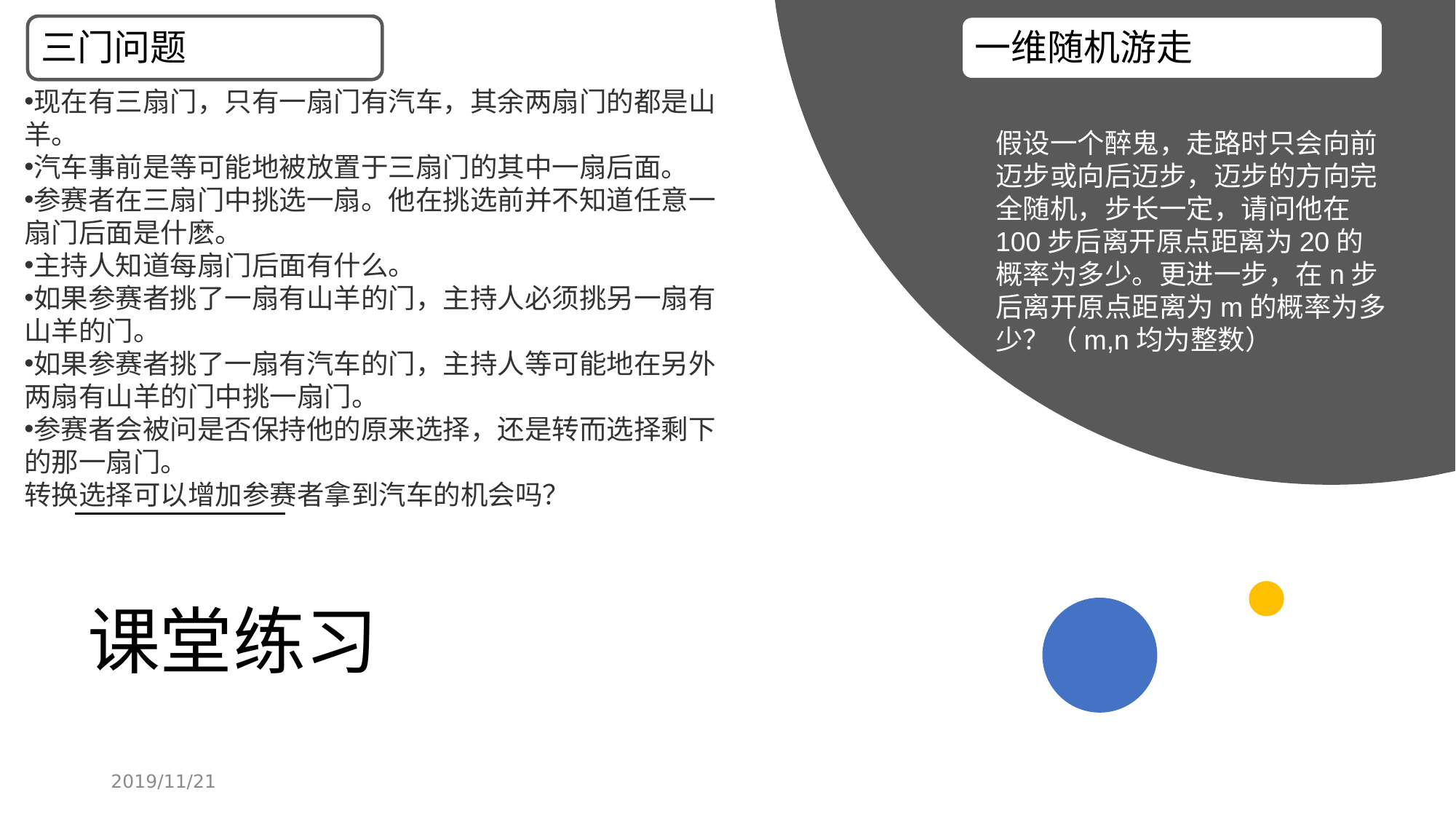

三门问题
一维随机游走
现在有三扇门，只有一扇门有汽车，其余两扇门的都是山羊。
汽车事前是等可能地被放置于三扇门的其中一扇后面。
参赛者在三扇门中挑选一扇。他在挑选前并不知道任意一扇门后面是什麽。
主持人知道每扇门后面有什么。
如果参赛者挑了一扇有山羊的门，主持人必须挑另一扇有山羊的门。
如果参赛者挑了一扇有汽车的门，主持人等可能地在另外两扇有山羊的门中挑一扇门。
参赛者会被问是否保持他的原来选择，还是转而选择剩下的那一扇门。
转换选择可以增加参赛者拿到汽车的机会吗？

假设一个醉鬼，走路时只会向前迈步或向后迈步，迈步的方向完全随机，步长一定，请问他在100步后离开原点距离为20的概率为多少。更进一步，在n步后离开原点距离为m的概率为多少？（m,n均为整数）
# 课堂练习

2019/11/21
高级算法语言和程序设计
27